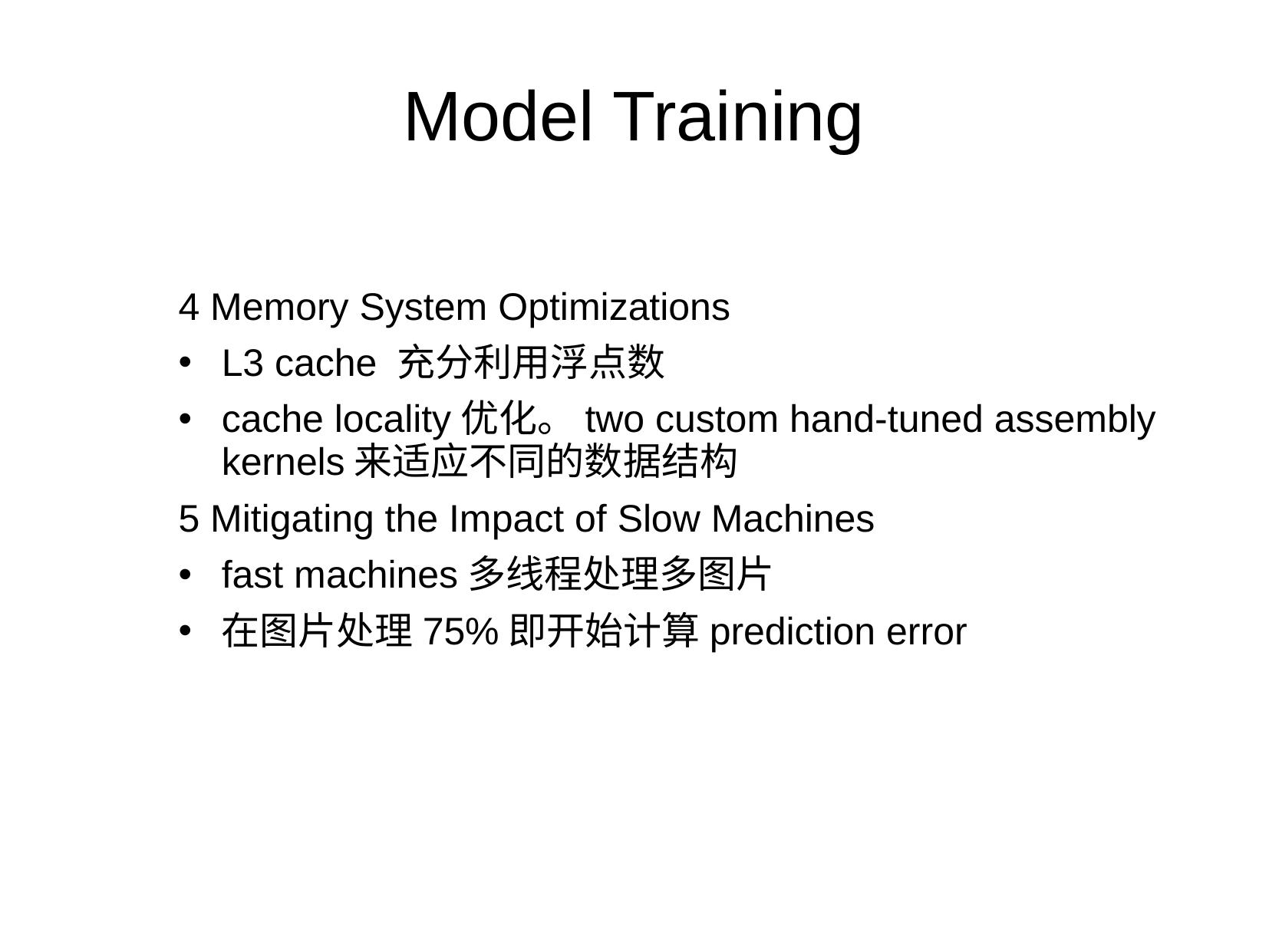

# Model Training

4 Memory System Optimizations
L3 cache 充分利用浮点数
cache locality优化。two custom hand-tuned assembly kernels来适应不同的数据结构
5 Mitigating the Impact of Slow Machines
fast machines多线程处理多图片
在图片处理75%即开始计算prediction error